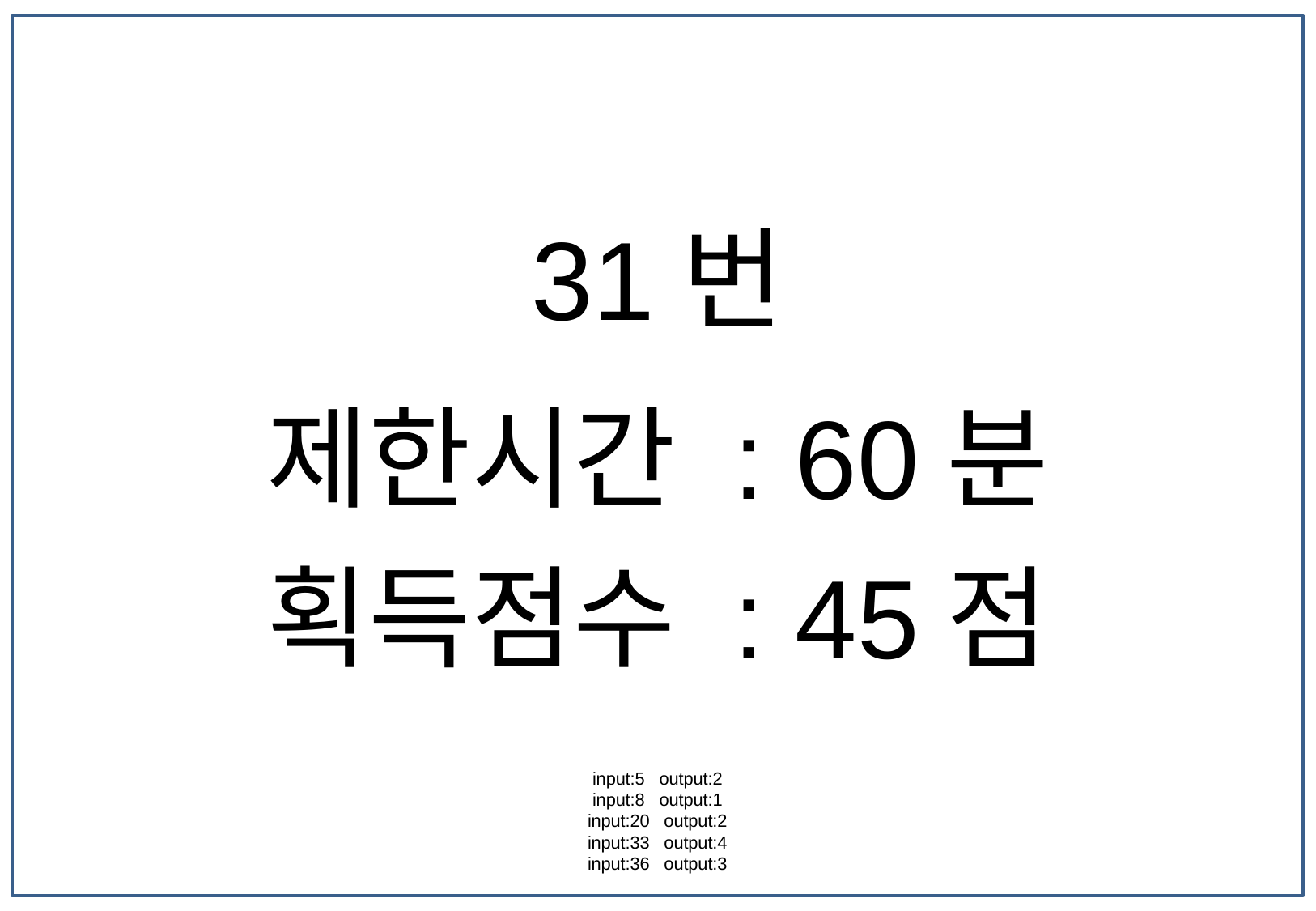

31번
제한시간 : 60분
획득점수 : 45점
input:5   output:2
input:8   output:1
input:20   output:2
input:33   output:4
input:36   output:3